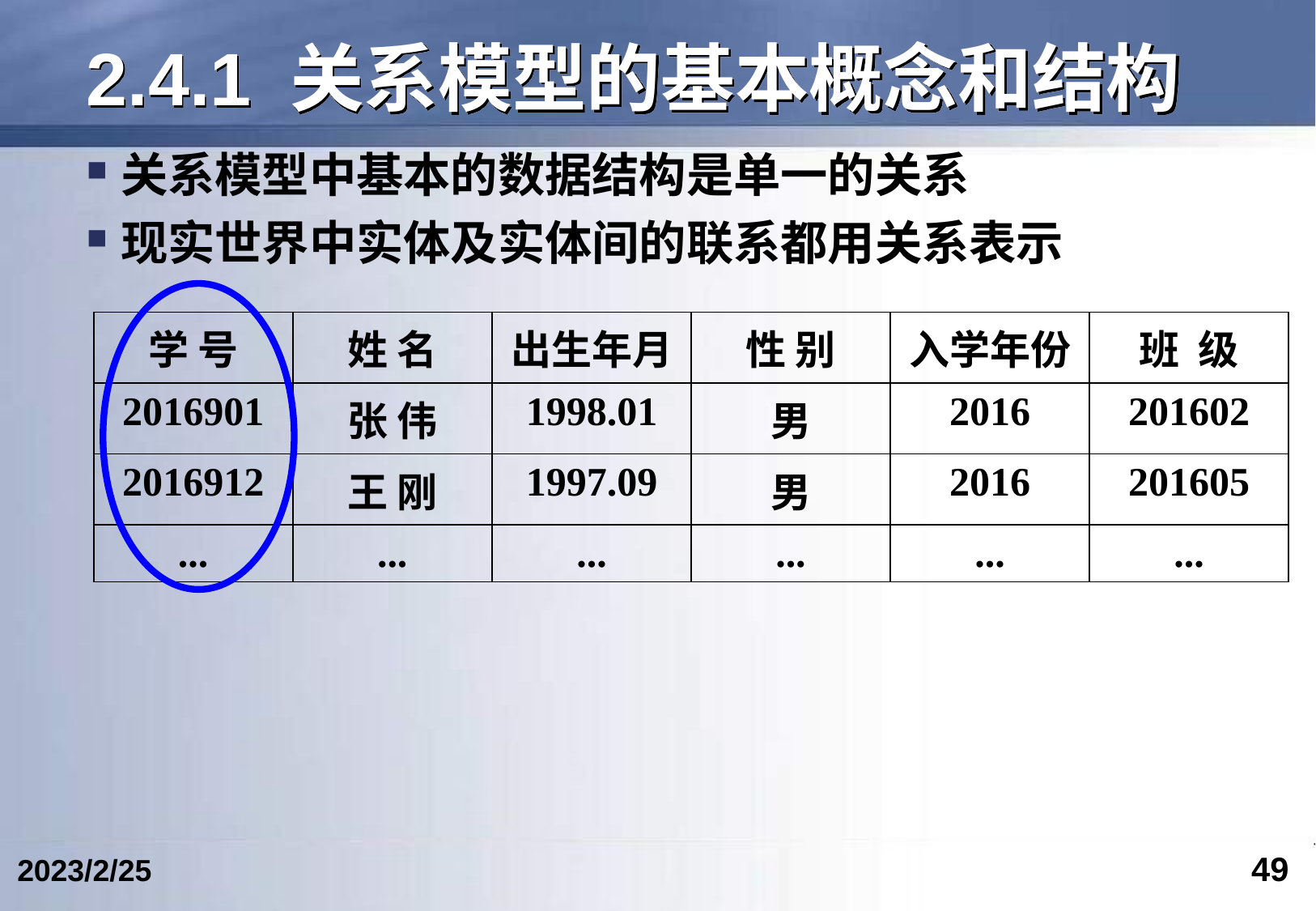

# 2.4.1 关系模型的基本概念和结构
关系模型中基本的数据结构是单一的关系
现实世界中实体及实体间的联系都用关系表示

| 学 号 | 姓 名 | 出生年月 | 性 别 | 入学年份 | 班 级 |
| --- | --- | --- | --- | --- | --- |
| 2016901 | 张 伟 | 1998.01 | 男 | 2016 | 201602 |
| 2016912 | 王 刚 | 1997.09 | 男 | 2016 | 201605 |
| ... | ... | ... | ... | ... | ... |
49
2023/2/25